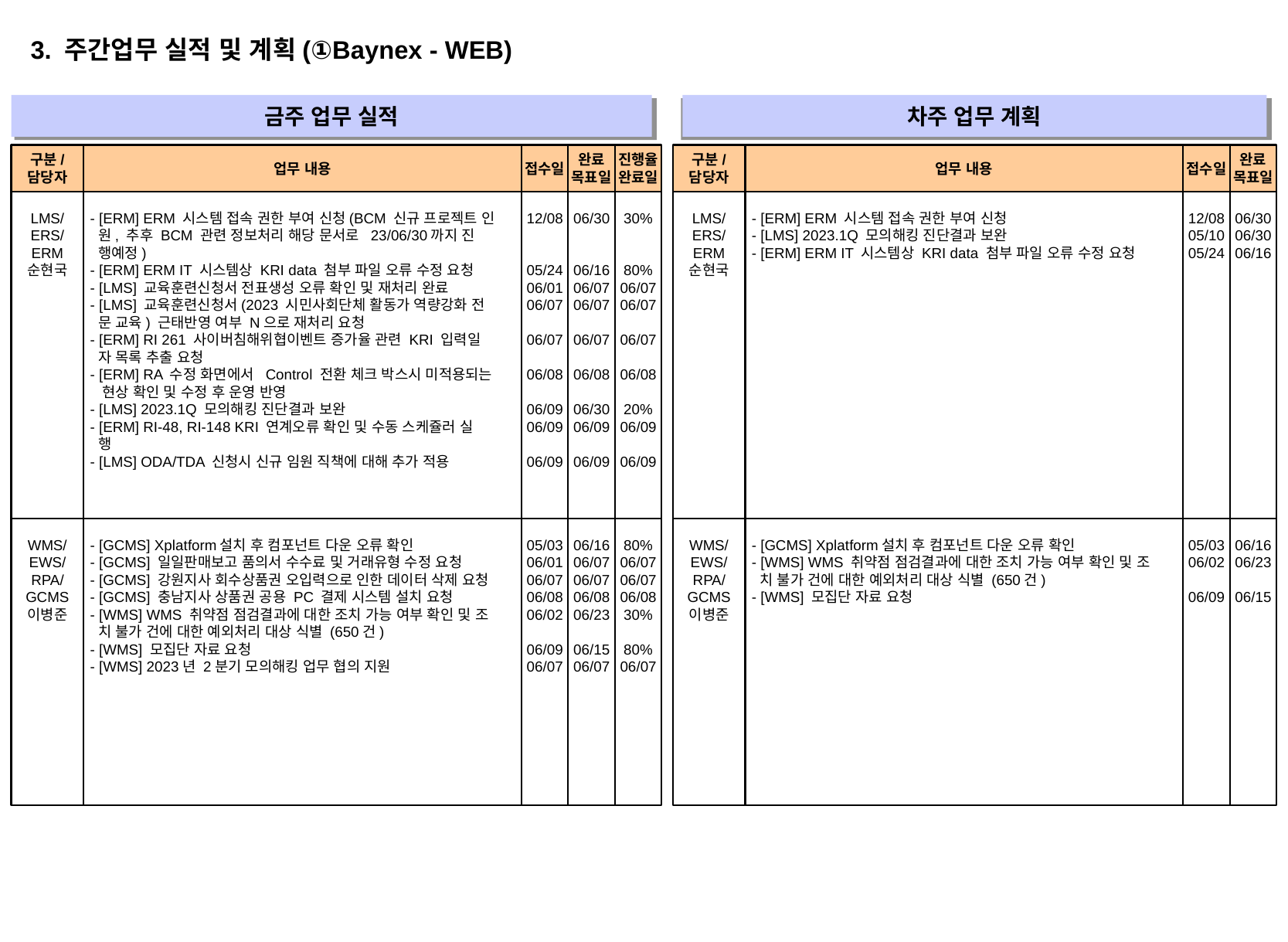

3. 주간업무 실적 및 계획(①Baynex - WEB)
금주 업무 실적
차주 업무 계획
" "
" "
구분/
담당자
업무 내용
접수일
완료
목표일
진행율
완료일
구분/
담당자
업무 내용
접수일
완료
목표일
LMS/
ERS/
ERM
순현국

- [ERM] ERM 시스템 접속 권한 부여 신청(BCM 신규 프로젝트 인
  원, 추후 BCM 관련 정보처리 해당 문서로  23/06/30까지 진
  행예정)
- [ERM] ERM IT 시스템상 KRI data 첨부 파일 오류 수정 요청
- [LMS] 교육훈련신청서 전표생성 오류 확인 및 재처리 완료
- [LMS] 교육훈련신청서(2023 시민사회단체 활동가 역량강화 전
  문 교육) 근태반영 여부 N으로 재처리 요청
- [ERM] RI 261 사이버침해위협이벤트 증가율 관련 KRI 입력일
  자 목록 추출 요청
- [ERM] RA 수정 화면에서  Control 전환 체크 박스시 미적용되는
   현상 확인 및 수정 후 운영 반영
- [LMS] 2023.1Q 모의해킹 진단결과 보완
- [ERM] RI-48, RI-148 KRI 연계오류 확인 및 수동 스케쥴러 실
  행
- [LMS] ODA/TDA 신청시 신규 임원 직책에 대해 추가 적용
12/08
05/24
06/01
06/07
06/07
06/08
06/09
06/09
06/09
06/30
06/16
06/07
06/07
06/07
06/08
06/30
06/09
06/09
30%
80%
06/07
06/07
06/07
06/08
20%
06/09
06/09
LMS/
ERS/
ERM
순현국

- [ERM] ERM 시스템 접속 권한 부여 신청
- [LMS] 2023.1Q 모의해킹 진단결과 보완
- [ERM] ERM IT 시스템상 KRI data 첨부 파일 오류 수정 요청
12/08
05/10
05/24
06/30
06/30
06/16
WMS/
EWS/
RPA/
GCMS
이병준

- [GCMS] Xplatform설치 후 컴포넌트 다운 오류 확인
- [GCMS] 일일판매보고 품의서 수수료 및 거래유형 수정 요청
- [GCMS] 강원지사 회수상품권 오입력으로 인한 데이터 삭제 요청
- [GCMS] 충남지사 상품권 공용 PC 결제 시스템 설치 요청
- [WMS] WMS 취약점 점검결과에 대한 조치 가능 여부 확인 및 조
  치 불가 건에 대한 예외처리 대상 식별 (650건)
- [WMS] 모집단 자료 요청
- [WMS] 2023년 2분기 모의해킹 업무 협의 지원
05/03
06/01
06/07
06/08
06/02
06/09
06/07
06/16
06/07
06/07
06/08
06/23
06/15
06/07
80%
06/07
06/07
06/08
30%
80%
06/07
WMS/
EWS/
RPA/
GCMS
이병준

- [GCMS] Xplatform설치 후 컴포넌트 다운 오류 확인
- [WMS] WMS 취약점 점검결과에 대한 조치 가능 여부 확인 및 조
  치 불가 건에 대한 예외처리 대상 식별 (650건)
- [WMS] 모집단 자료 요청
05/03
06/02
06/09
06/16
06/23
06/15